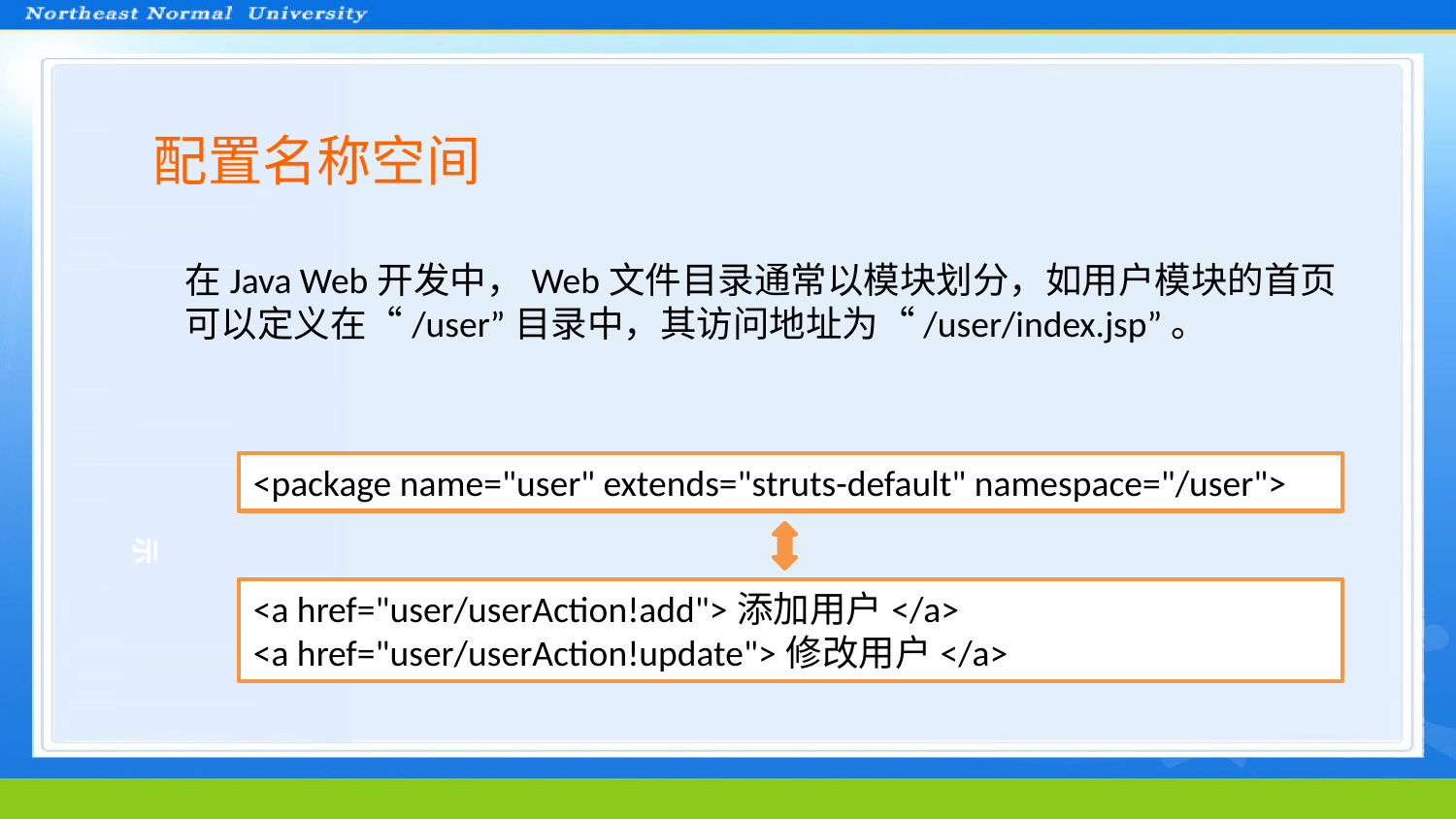

配置名称空间
在Java Web开发中，Web文件目录通常以模块划分，如用户模块的首页可以定义在“/user”目录中，其访问地址为“/user/index.jsp”。
<package name="user" extends="struts-default" namespace="/user">
示

<a href="user/userAction!add">添加用户</a>
<a href="user/userAction!update">修改用户</a>